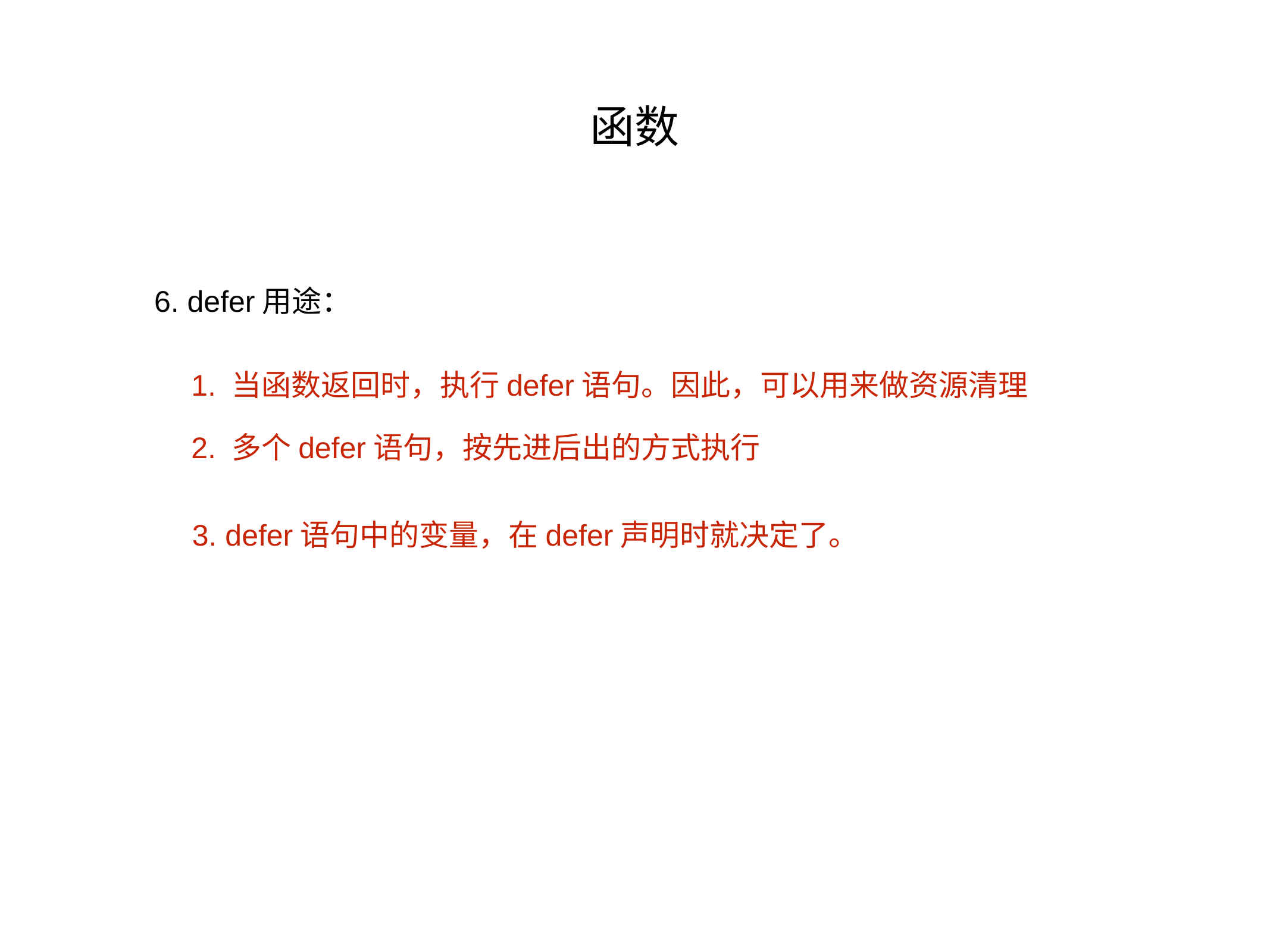

函数
6. defer用途：
1. 当函数返回时，执行defer语句。因此，可以用来做资源清理
2. 多个defer语句，按先进后出的方式执行
3. defer语句中的变量，在defer声明时就决定了。